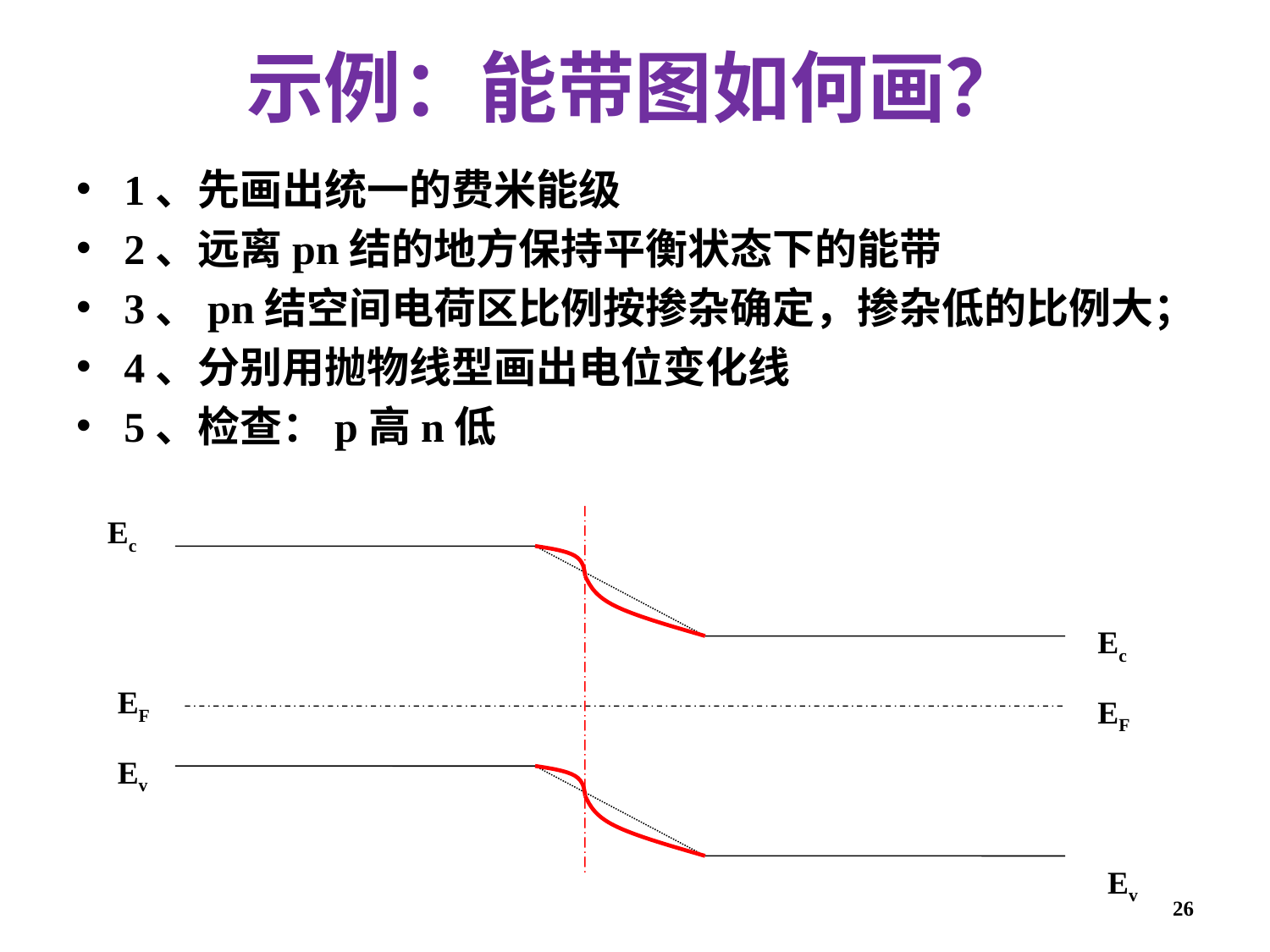

# 示例：能带图如何画？
1、先画出统一的费米能级
2、远离pn结的地方保持平衡状态下的能带
3、pn结空间电荷区比例按掺杂确定，掺杂低的比例大；
4、分别用抛物线型画出电位变化线
5、检查：p高n低
Ec

Ec

EF
EF

Ev

Ev
26